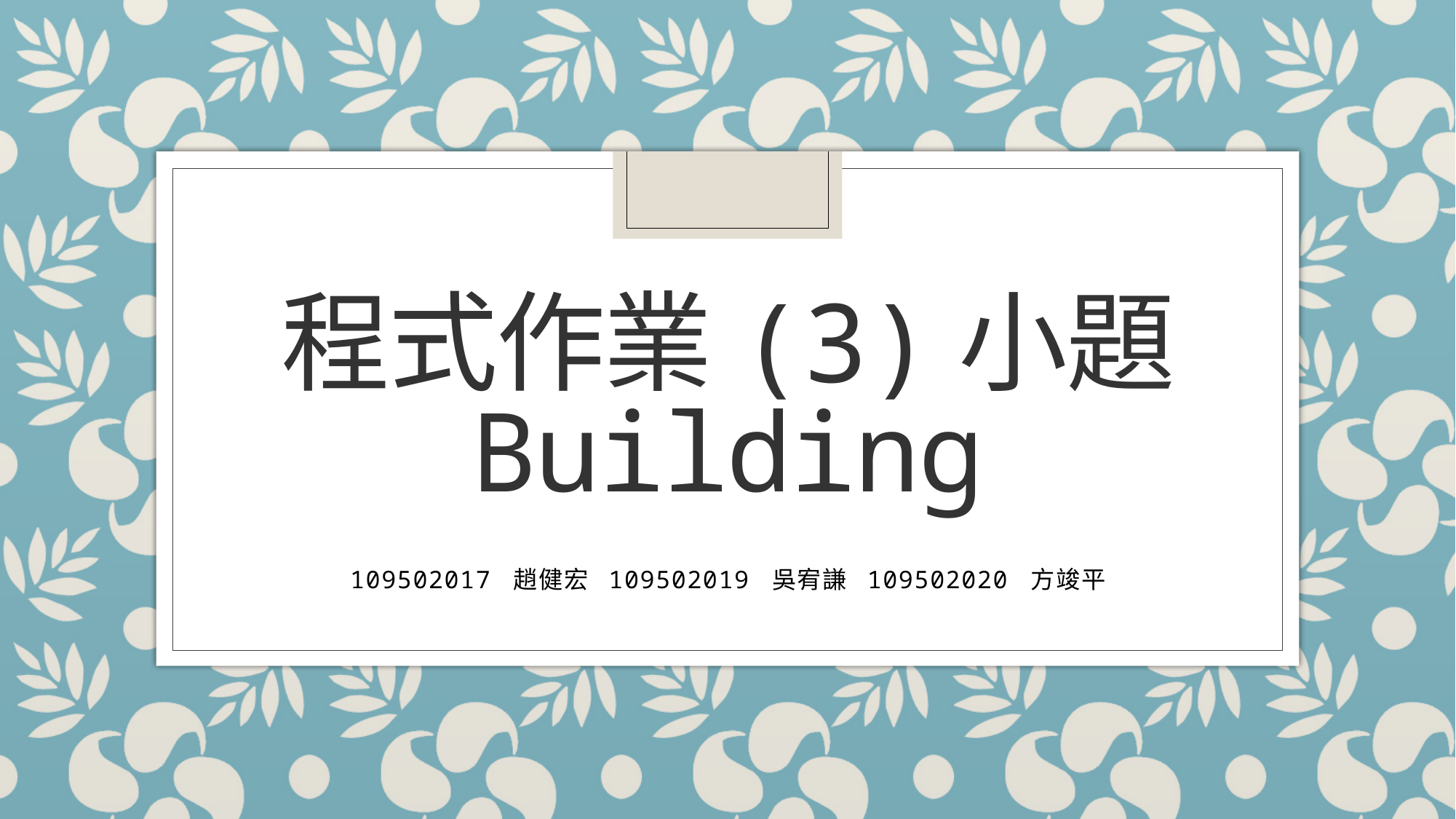

# 程式作業(3)小題 Building
109502017 趙健宏  109502019 吳宥謙  109502020 方竣平